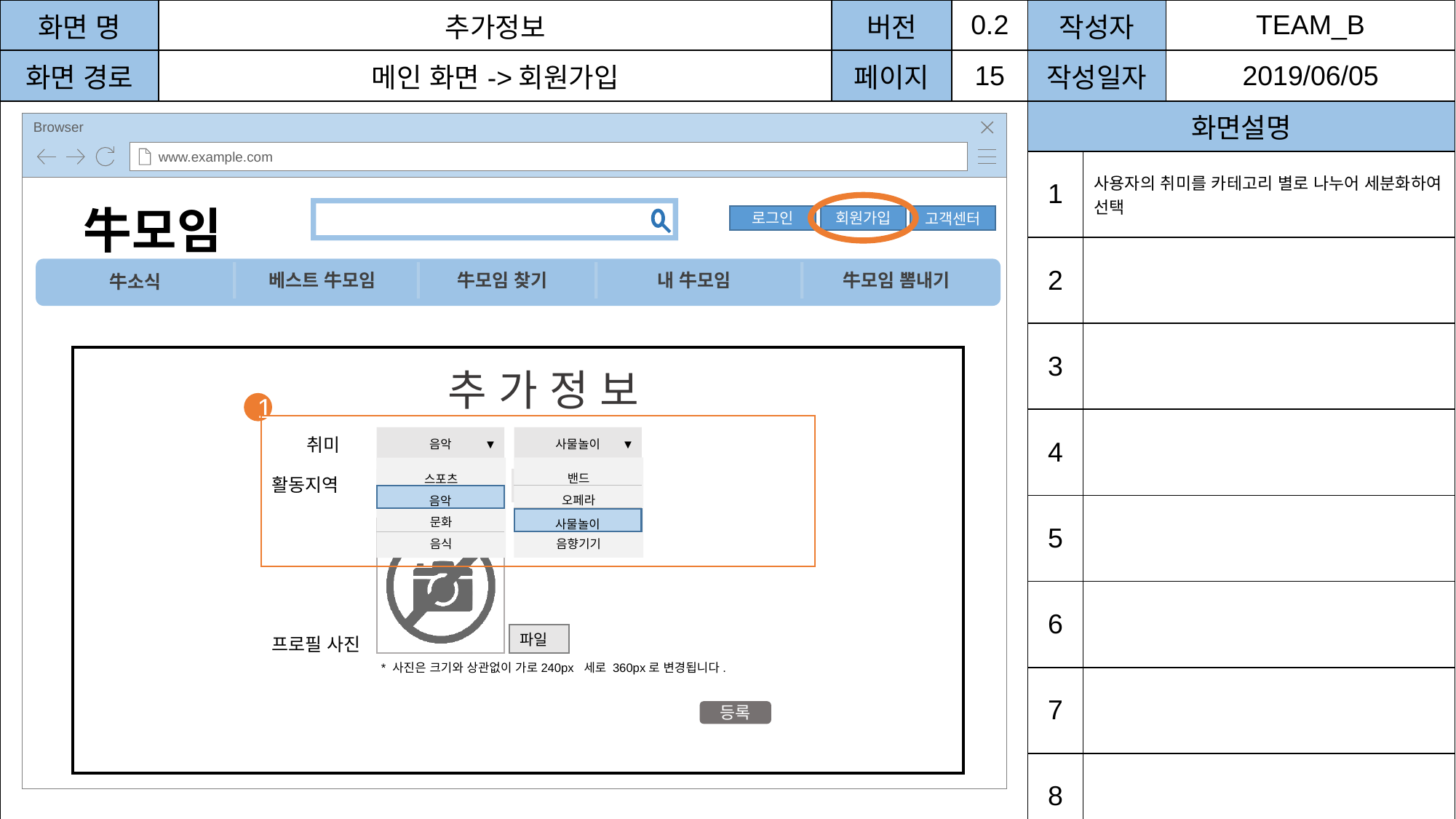

| 화면 명 | 추가정보 | 버전 | 0.2 | 작성자 |  | TEAM\_B |
| --- | --- | --- | --- | --- | --- | --- |
| 화면 경로 | 메인 화면->회원가입 | 페이지 | 15 | 작성일자 |  | 2019/06/05 |
|  |  |  |  | 화면설명 |  |  |
|  |  |  |  | 1 | 사용자의 취미를 카테고리 별로 나누어 세분화하여 선택 |  |
|  |  |  |  | 2 |  |  |
|  |  |  |  | 3 |  |  |
|  |  |  |  | 4 |  |  |
|  |  |  |  | 5 |  |  |
|  |  |  |  | 6 |  |  |
|  |  |  |  | 7 |  |  |
|  |  |  |  | 8 |  |  |
Browser

www.example.com

牛모임

로그인
회원가입
고객센터

베스트 牛모임
牛모임 찾기
내 牛모임
牛모임 뽐내기
牛소식

추 가 정 보
1

음악
사물놀이
      취미
▼
▼
밴드
오페라
사물놀이
음향기기
스포츠
음악
문화
음식
활동지역

▼
▼
음악
사물놀이

파일
프로필 사진
* 사진은 크기와 상관없이 가로240px  세로 360px로 변경됩니다.
등록